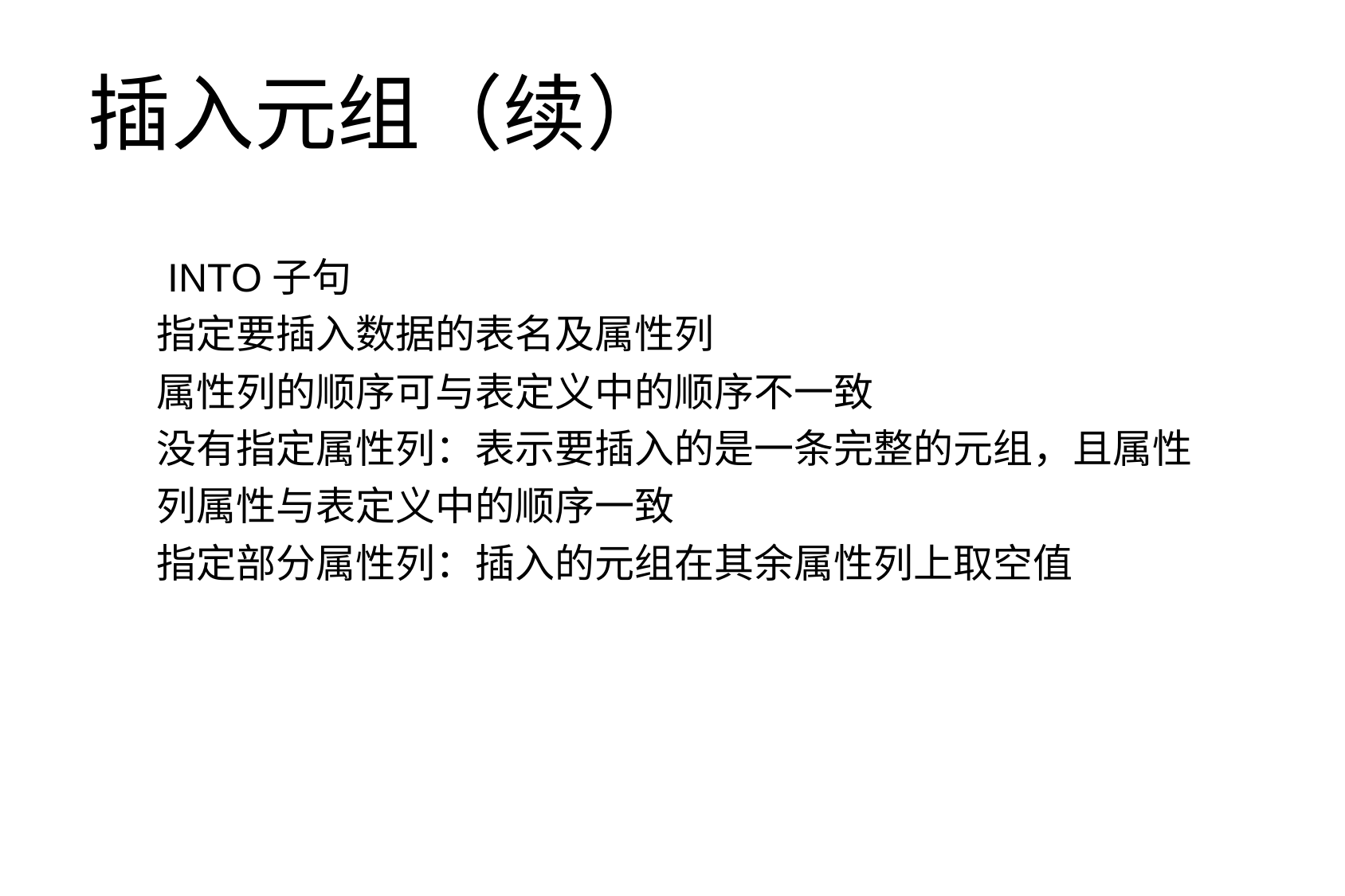

插入元组（续）
 INTO子句
指定要插入数据的表名及属性列
属性列的顺序可与表定义中的顺序不一致
没有指定属性列：表示要插入的是一条完整的元组，且属性列属性与表定义中的顺序一致
指定部分属性列：插入的元组在其余属性列上取空值